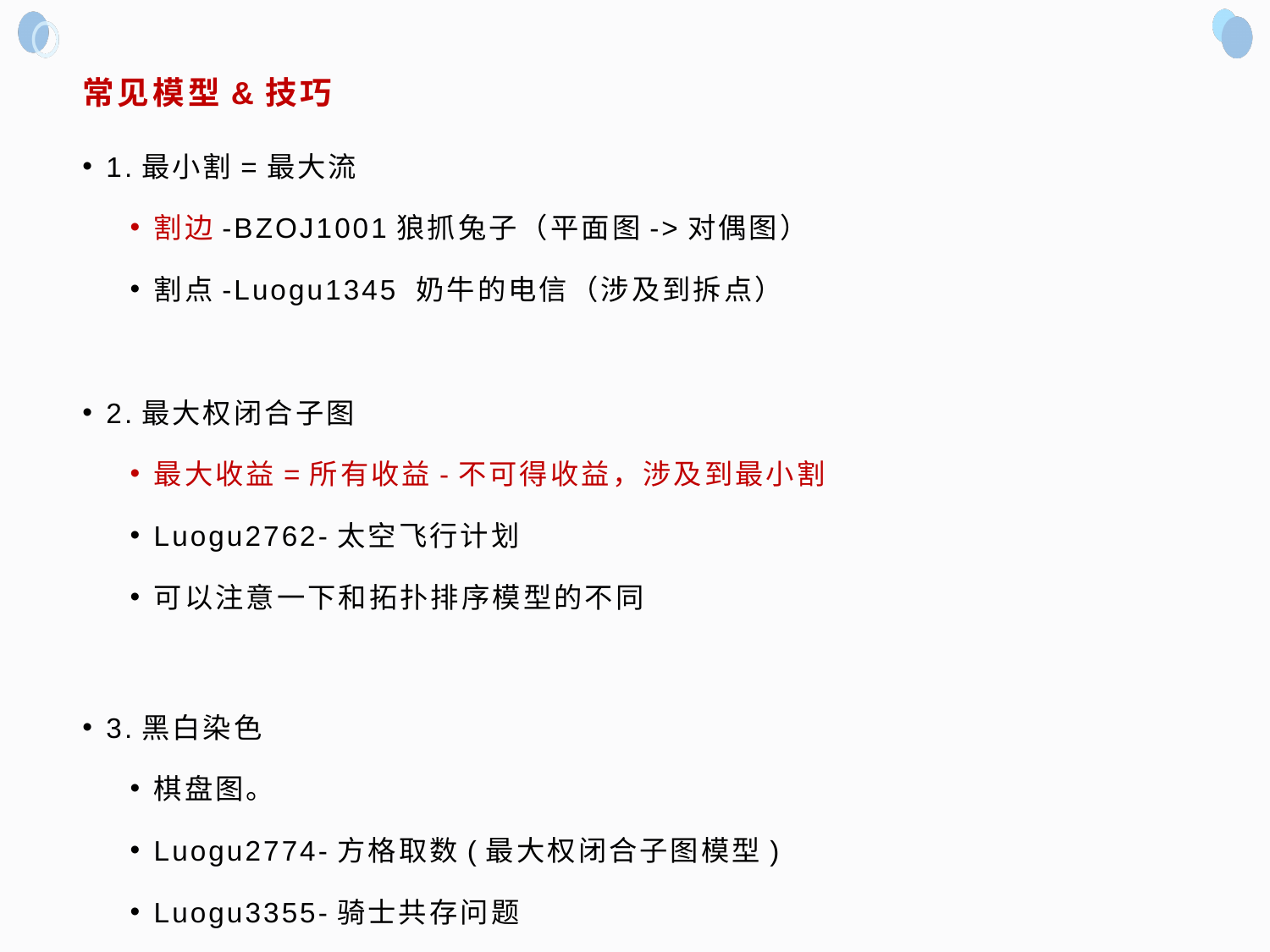

# 常见模型&技巧
1.最小割=最大流
割边-BZOJ1001狼抓兔子（平面图->对偶图）
割点-Luogu1345 奶牛的电信（涉及到拆点）

2.最大权闭合子图
最大收益=所有收益-不可得收益，涉及到最小割
Luogu2762-太空飞行计划
可以注意一下和拓扑排序模型的不同

3.黑白染色
棋盘图。
Luogu2774-方格取数(最大权闭合子图模型)
Luogu3355-骑士共存问题